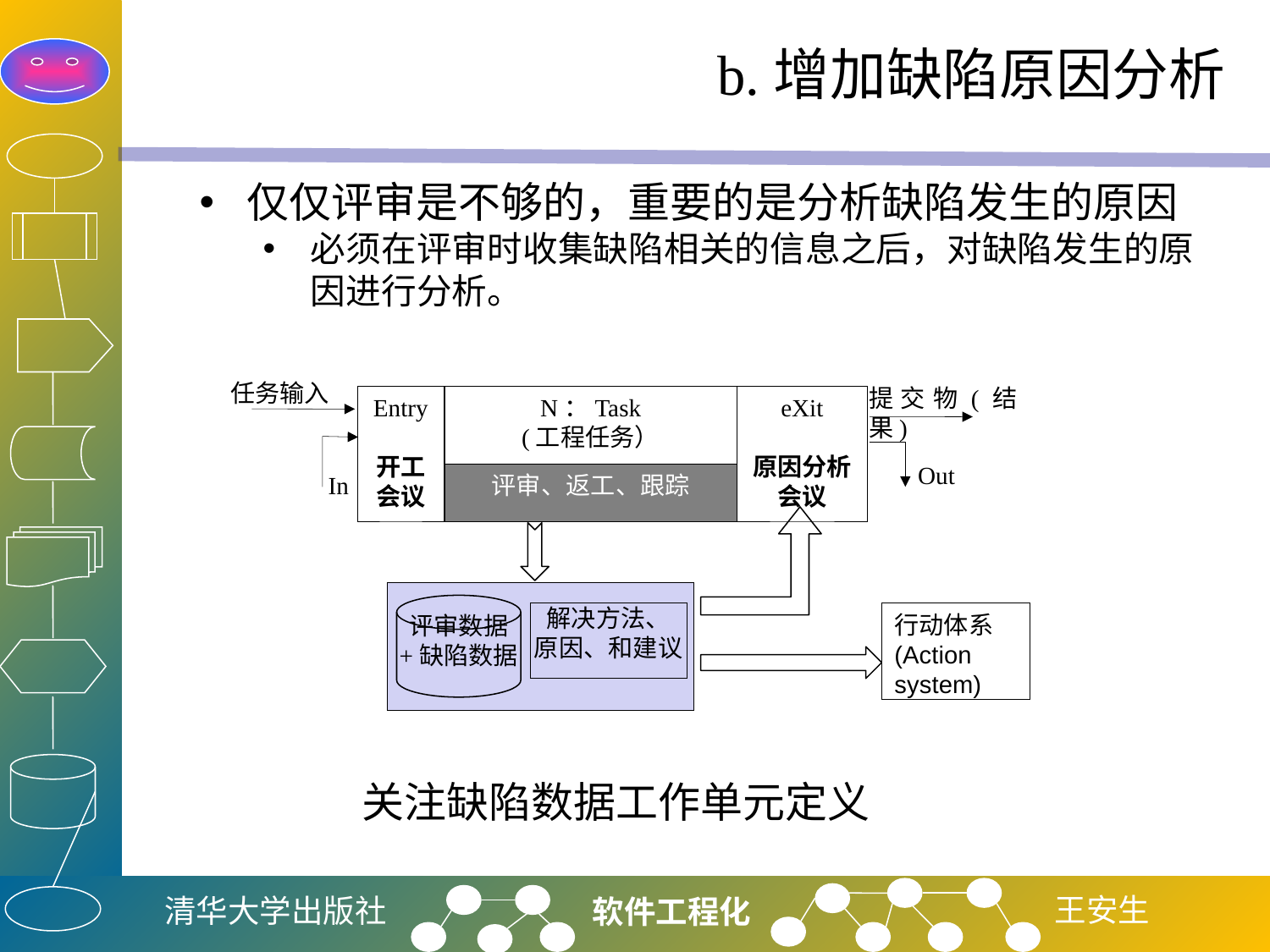

# b.增加缺陷原因分析
仅仅评审是不够的，重要的是分析缺陷发生的原因
必须在评审时收集缺陷相关的信息之后，对缺陷发生的原因进行分析。

任务输入
提交物(结果)
N：Task
(工程任务）
eXit

原因分析会议
Entry

开工会议

Out
评审、返工、跟踪
In

评审数据
+缺陷数据

行动体系
(Action system)
解决方法、
原因、和建议

关注缺陷数据工作单元定义